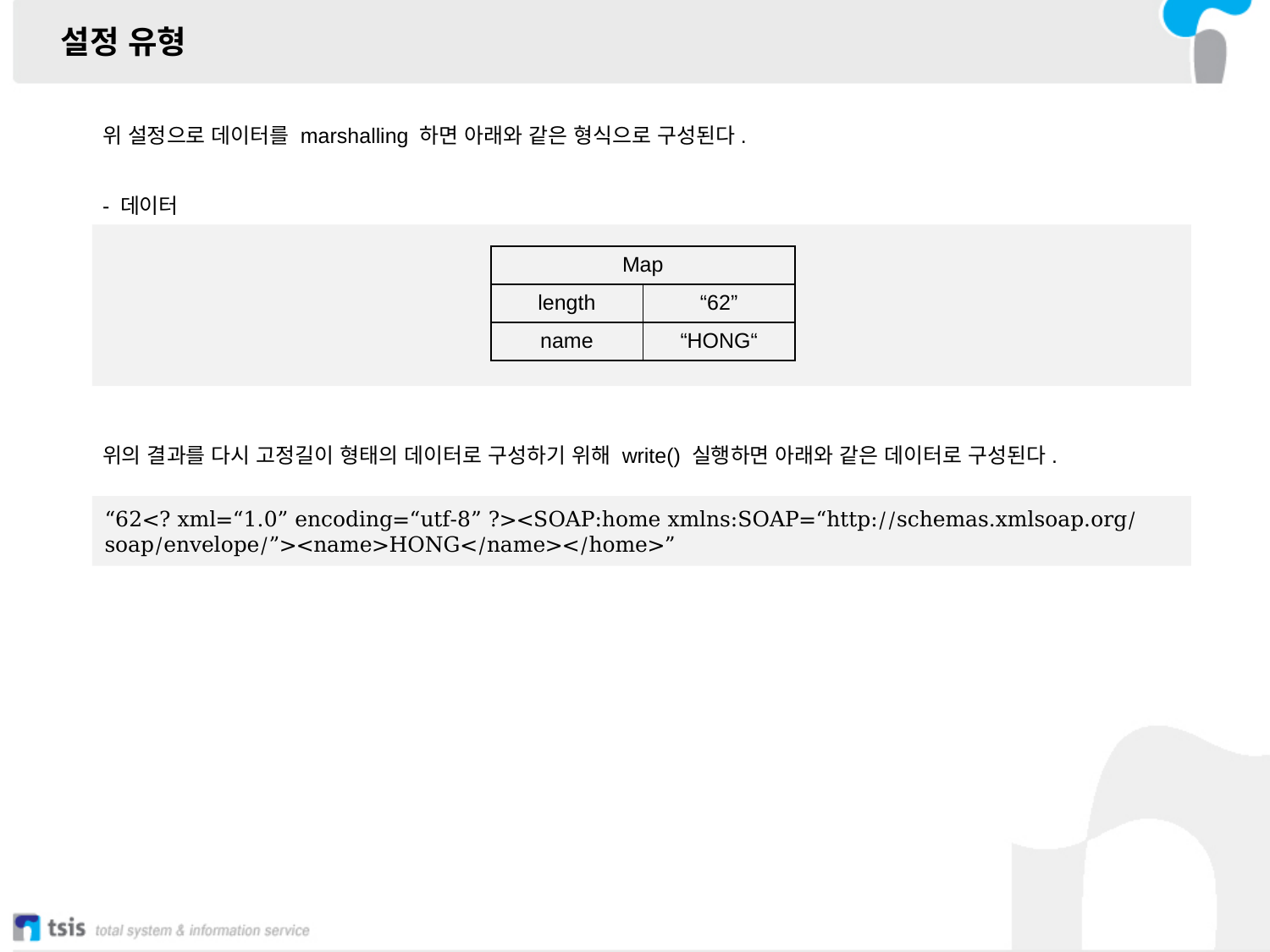

설정 유형
위 설정으로 데이터를 marshalling 하면 아래와 같은 형식으로 구성된다.
- 데이터

| Map |  |
| --- | --- |
| length | “62” |
| name | “HONG“ |
위의 결과를 다시 고정길이 형태의 데이터로 구성하기 위해 write() 실행하면 아래와 같은 데이터로 구성된다.
“62<? xml=“1.0” encoding=“utf-8” ?><SOAP:home xmlns:SOAP=“http://schemas.xmlsoap.org/soap/envelope/”><name>HONG</name></home>”